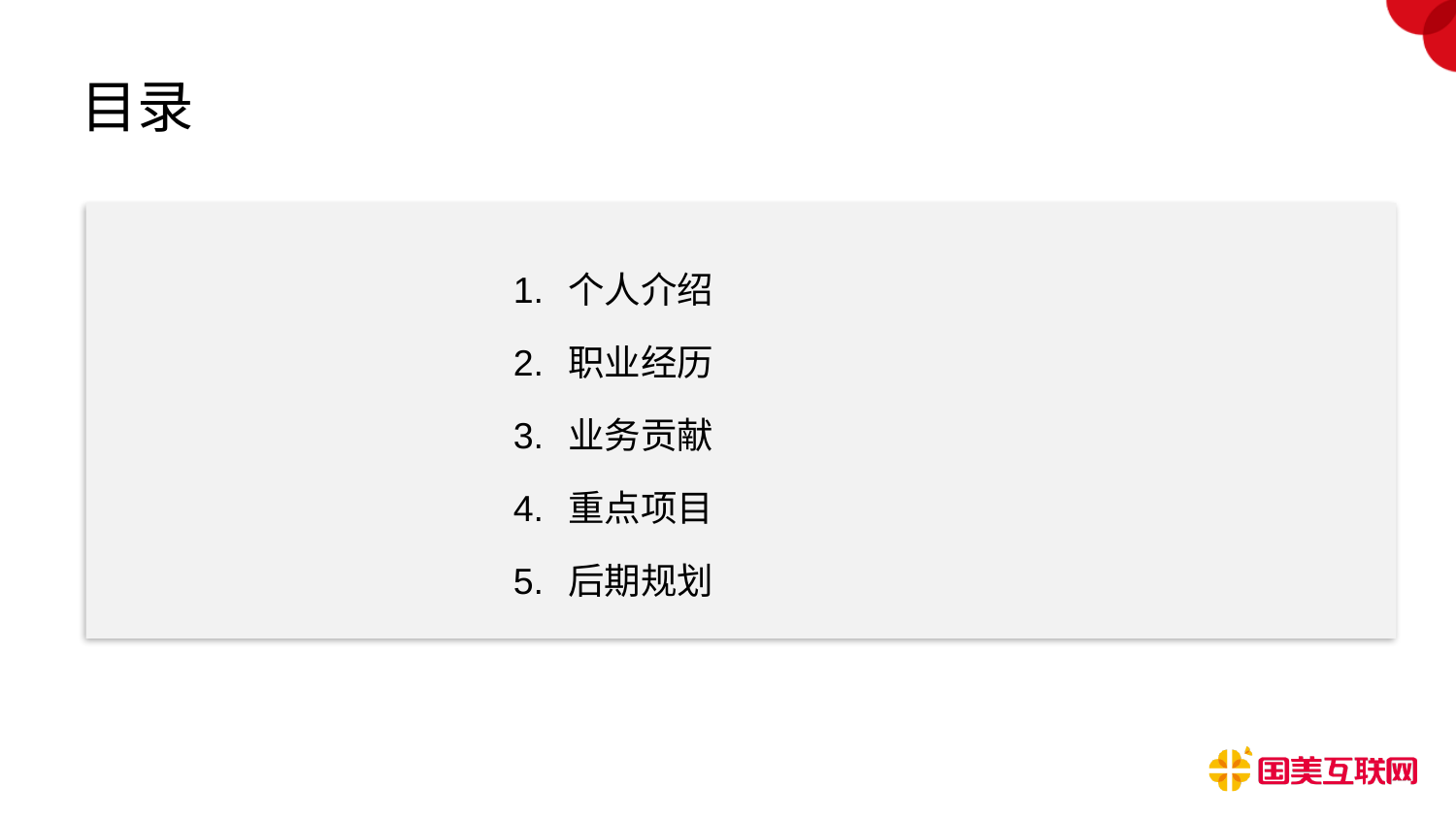

# 目录
个人介绍
职业经历
业务贡献
重点项目
后期规划